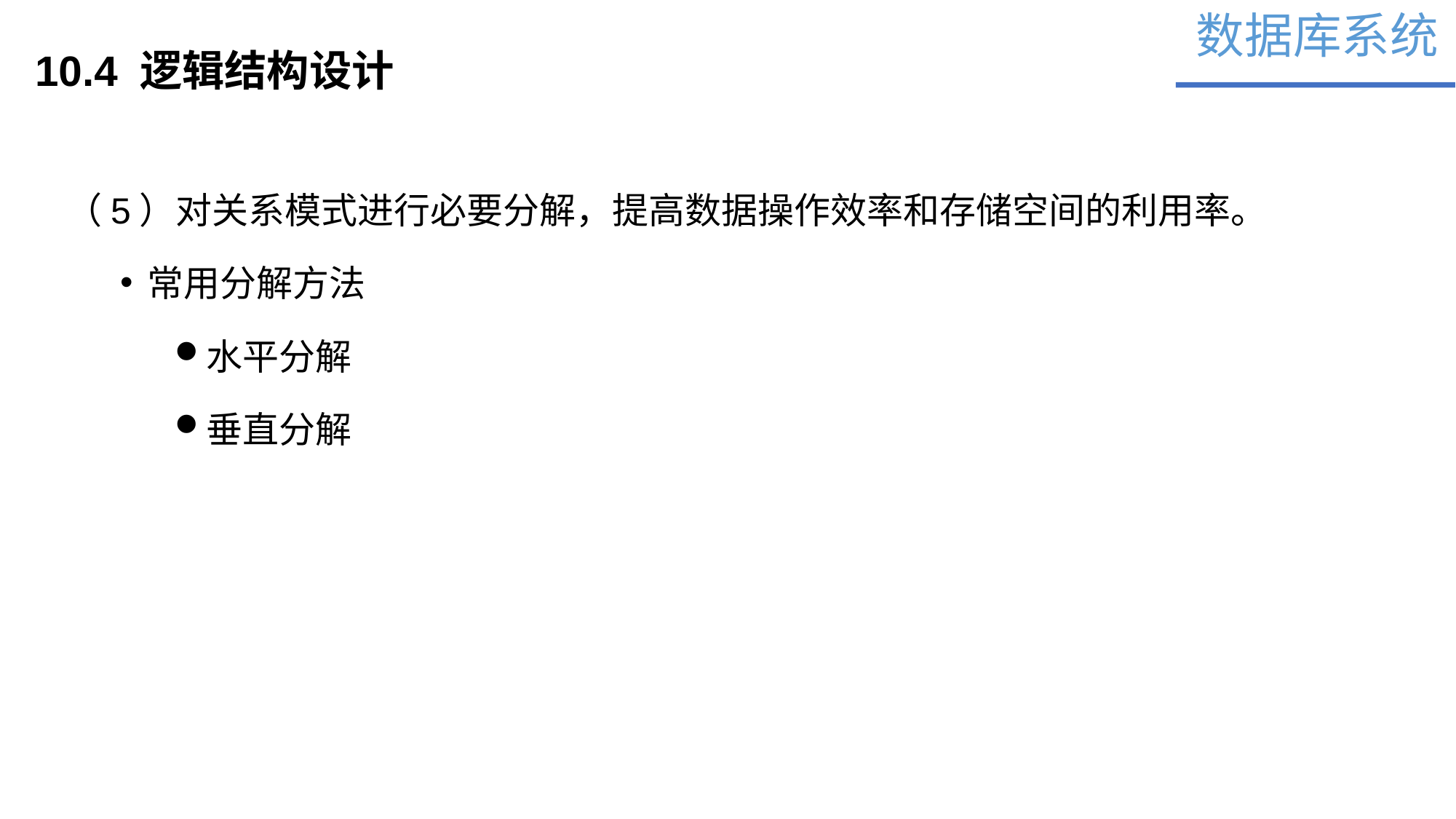

数据库系统
10.4 逻辑结构设计

（5）对关系模式进行必要分解，提高数据操作效率和存储空间的利用率。
常用分解方法
水平分解
垂直分解